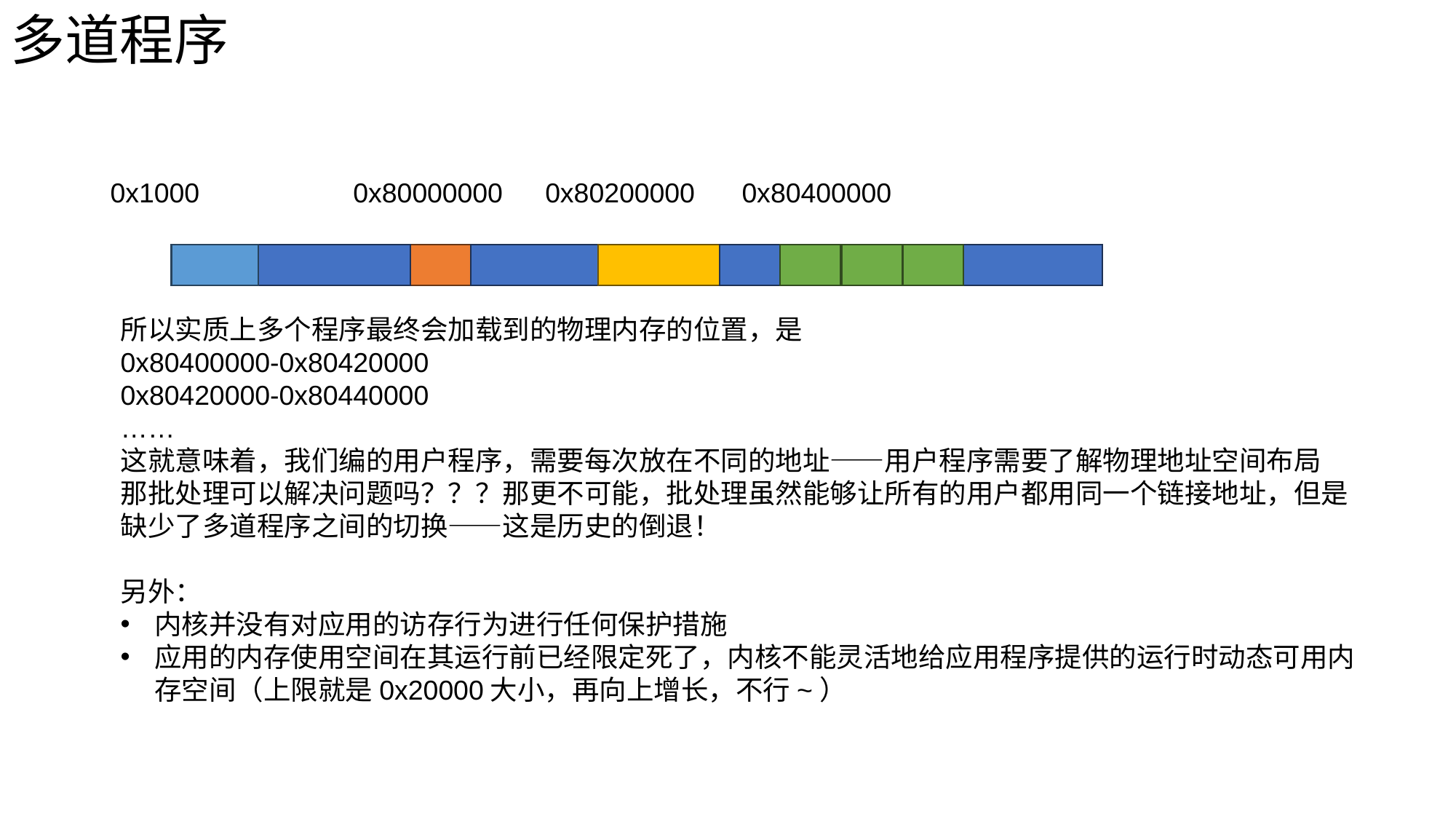

多道程序
0x1000
0x80000000
0x80200000
0x80400000

所以实质上多个程序最终会加载到的物理内存的位置，是
0x80400000-0x80420000
0x80420000-0x80440000
……
这就意味着，我们编的用户程序，需要每次放在不同的地址——用户程序需要了解物理地址空间布局
那批处理可以解决问题吗？？？那更不可能，批处理虽然能够让所有的用户都用同一个链接地址，但是缺少了多道程序之间的切换——这是历史的倒退！

另外：
内核并没有对应用的访存行为进行任何保护措施
应用的内存使用空间在其运行前已经限定死了，内核不能灵活地给应用程序提供的运行时动态可用内存空间（上限就是0x20000大小，再向上增长，不行~）